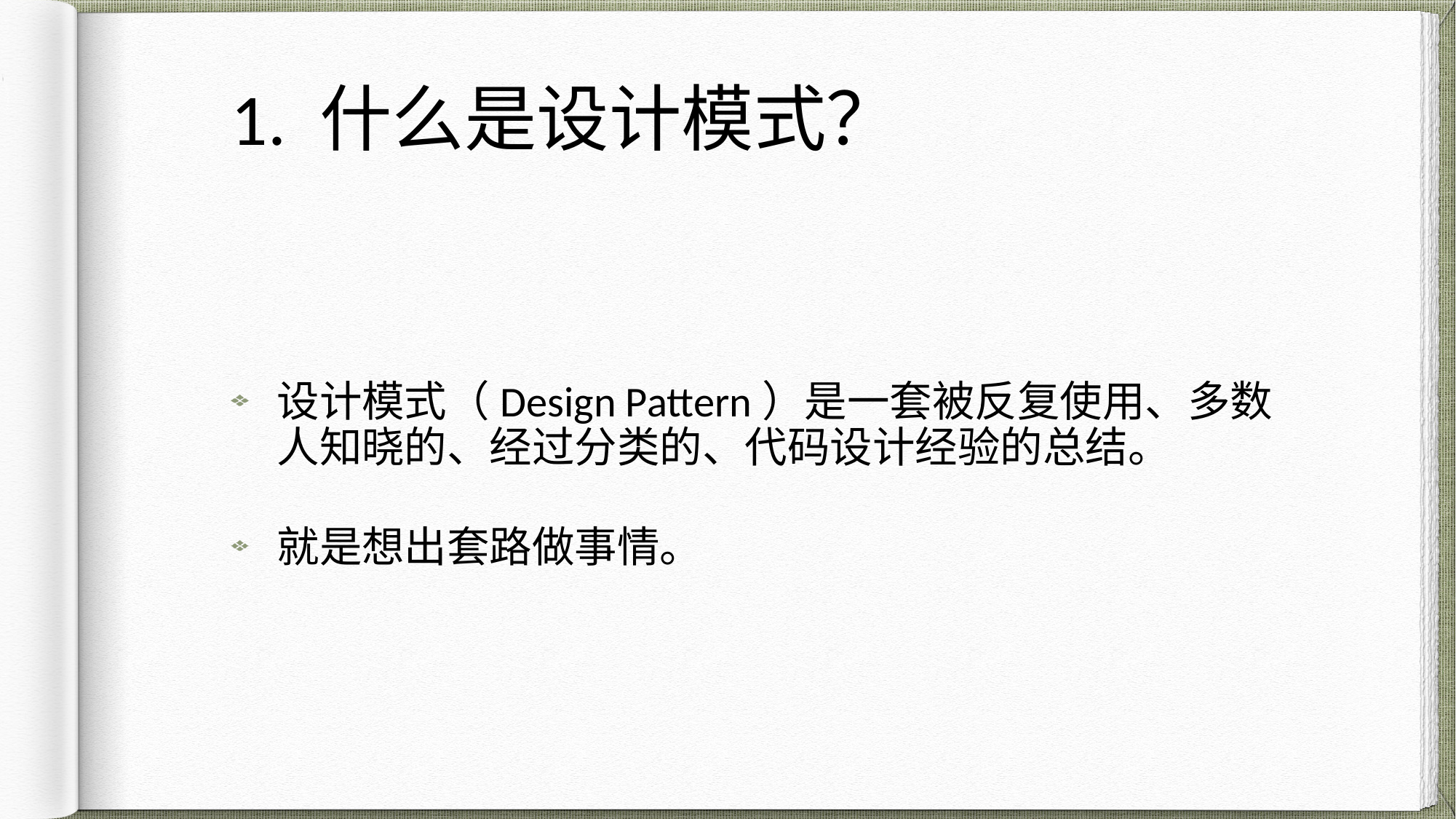

# 1. 什么是设计模式？
设计模式（Design Pattern）是一套被反复使用、多数人知晓的、经过分类的、代码设计经验的总结。
就是想出套路做事情。